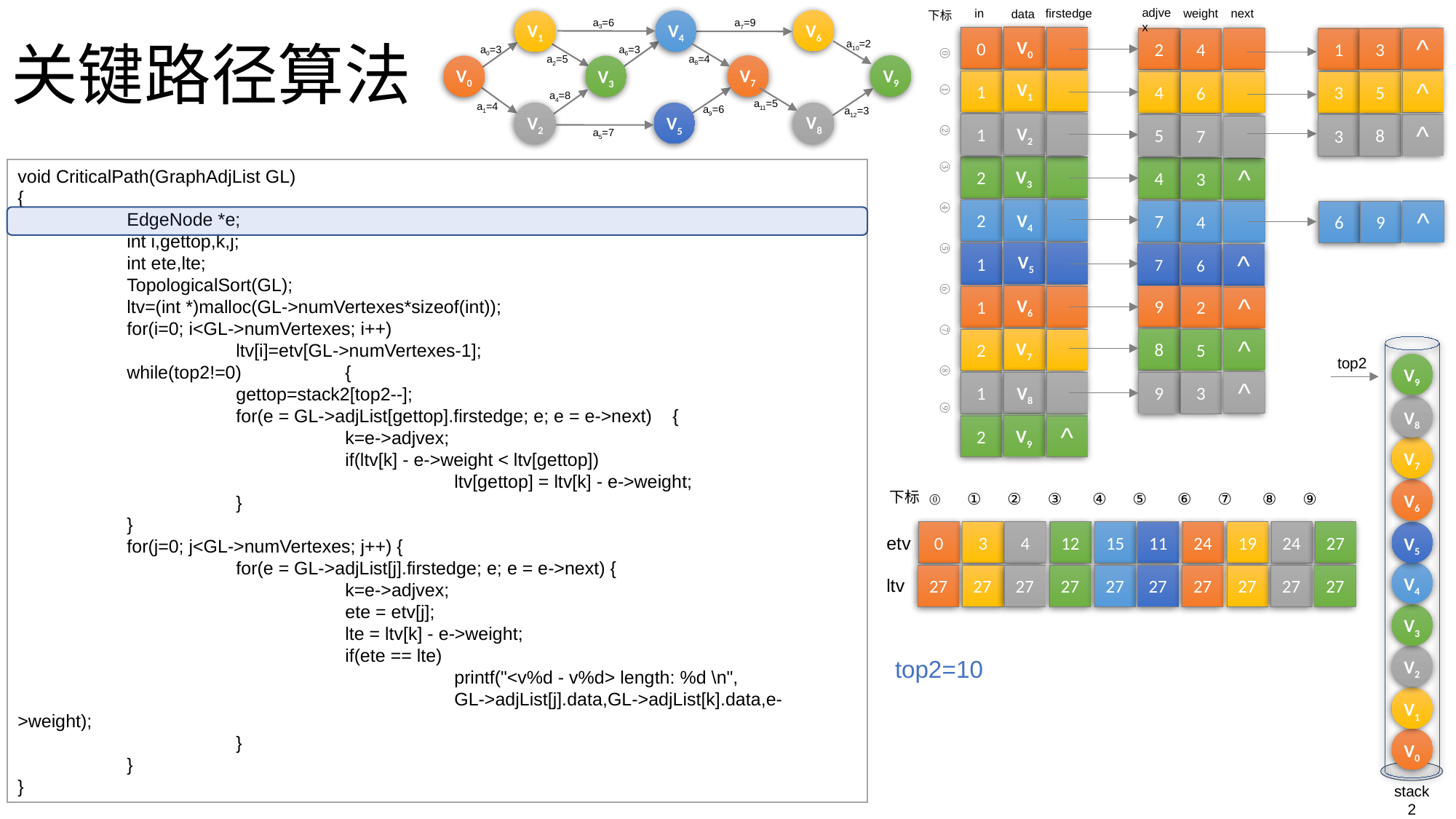

adjvex
firstedge
weight
in
next
data
下标
   ⓪      ①       ②      ③       ④       ⑤       ⑥       ⑦       ⑧      ⑨

0

^
3
2
1
4
V0

1
^
4
5

3
6
V1

1
^
5
8
3
7

V2

2
4
3
^
V3

2
7

^
9
4
6
V4

1

^
V5
7
6

9

2
1
^
V6
8

5
^

2
V7
^

9
3

1
V8

2
^
V9
# 关键路径算法

a3=6

a7=9

V1
V4
V6
a10=2
a0=3
a6=3
a8=4
a2=5

V9
V0
V7
V3
a4=8
a11=5
a1=4
a9=6
a12=3

V8
V2
V5
a5=7
void CriticalPath(GraphAdjList GL)
{
	EdgeNode *e;
	int i,gettop,k,j;
	int ete,lte;
	TopologicalSort(GL);
	ltv=(int *)malloc(GL->numVertexes*sizeof(int));
	for(i=0; i<GL->numVertexes; i++)
		ltv[i]=etv[GL->numVertexes-1];
	while(top2!=0)	{
		gettop=stack2[top2--];
		for(e = GL->adjList[gettop].firstedge; e; e = e->next)	{
			k=e->adjvex;
			if(ltv[k] - e->weight < ltv[gettop])
				ltv[gettop] = ltv[k] - e->weight;
		}
	}
	for(j=0; j<GL->numVertexes; j++) {
		for(e = GL->adjList[j].firstedge; e; e = e->next) {
			k=e->adjvex;
			ete = etv[j];
			lte = ltv[k] - e->weight;
			if(ete == lte)
				printf("<v%d - v%d> length: %d \n",
				GL->adjList[j].data,GL->adjList[k].data,e->weight);
		}
	}
}

top2

V9

V8

V7

V6
下标
⓪      ①      ②      ③       ④      ⑤       ⑥      ⑦       ⑧      ⑨
0
3
4
12
15
11
24
19
24
27

V5
etv

V4
27
27
27
27
27
27
27
27
27
27
ltv

V3

V2
top2=10

V1

V0

stack2